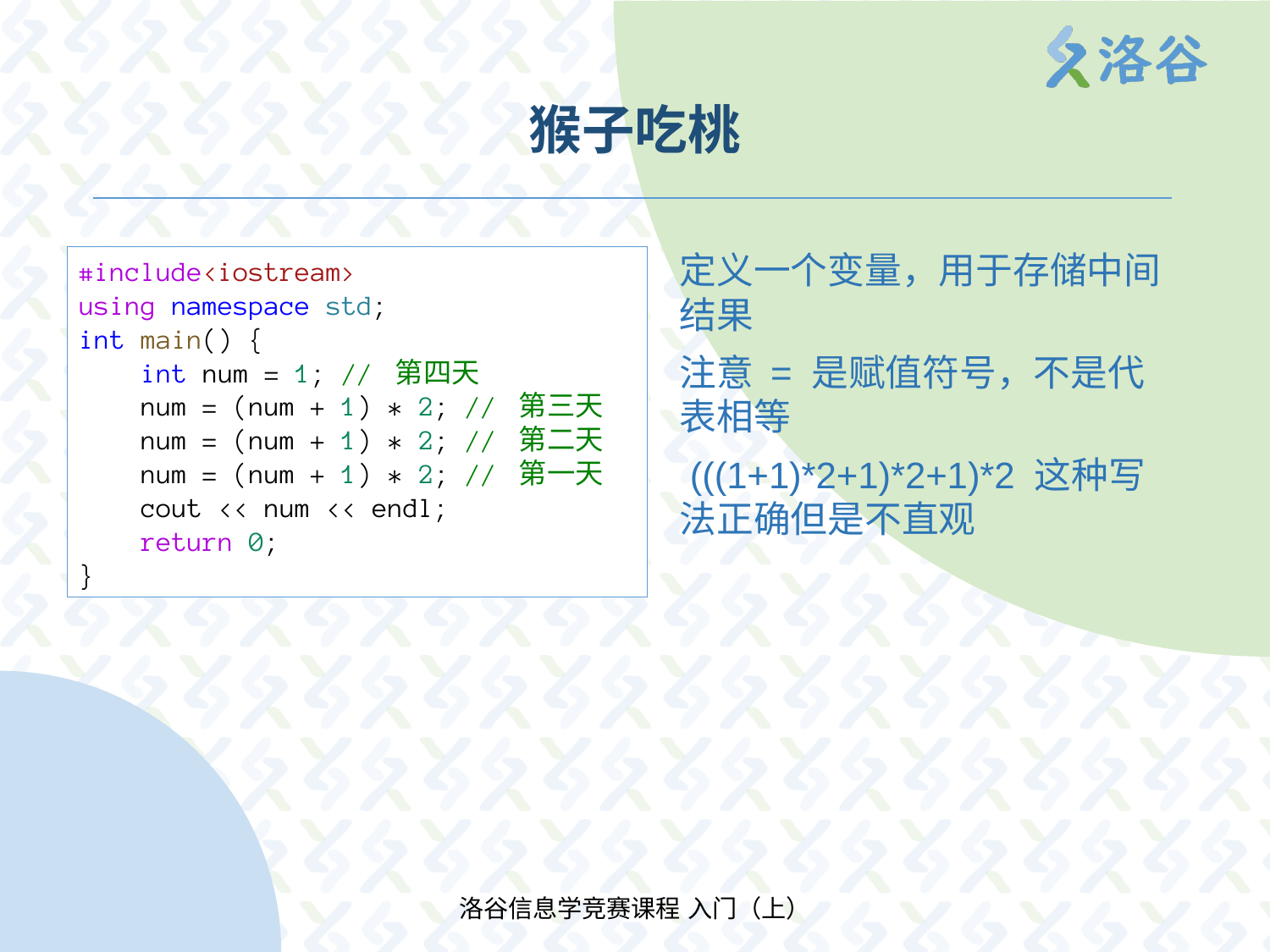

# 猴子吃桃

定义一个变量，用于存储中间结果
注意 = 是赋值符号，不是代表相等
 (((1+1)*2+1)*2+1)*2 这种写法正确但是不直观

#include<iostream>
using namespace std;
int main() {
    int num = 1; // 第四天
    num = (num + 1) * 2; // 第三天
    num = (num + 1) * 2; // 第二天
    num = (num + 1) * 2; // 第一天
    cout << num << endl;
    return 0;
}
洛谷信息学竞赛课程 入门（上）